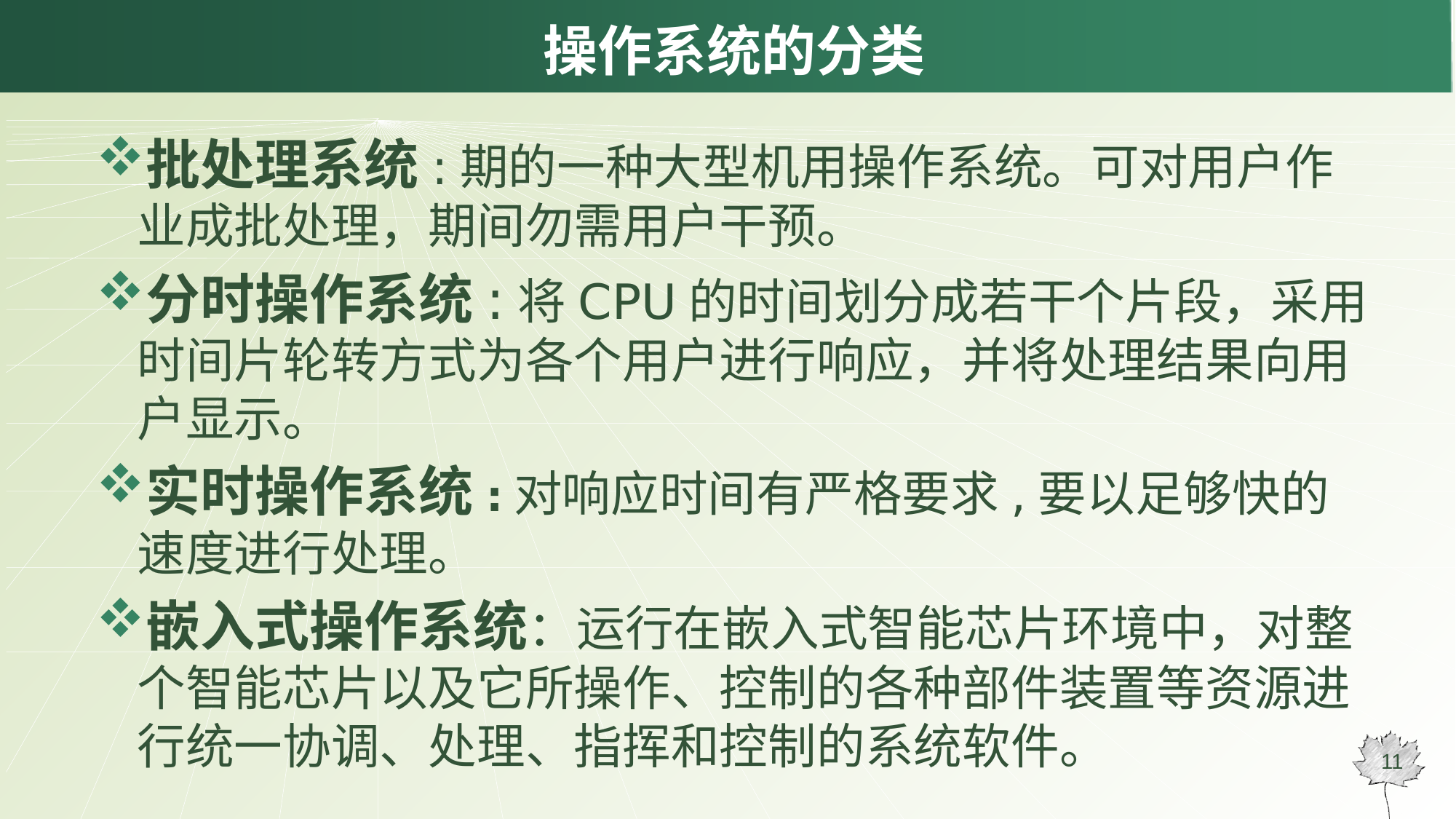

# 操作系统的分类
批处理系统:期的一种大型机用操作系统。可对用户作业成批处理，期间勿需用户干预。
分时操作系统:将CPU的时间划分成若干个片段，采用时间片轮转方式为各个用户进行响应，并将处理结果向用户显示。
实时操作系统:对响应时间有严格要求,要以足够快的速度进行处理。
嵌入式操作系统：运行在嵌入式智能芯片环境中，对整个智能芯片以及它所操作、控制的各种部件装置等资源进行统一协调、处理、指挥和控制的系统软件。

11